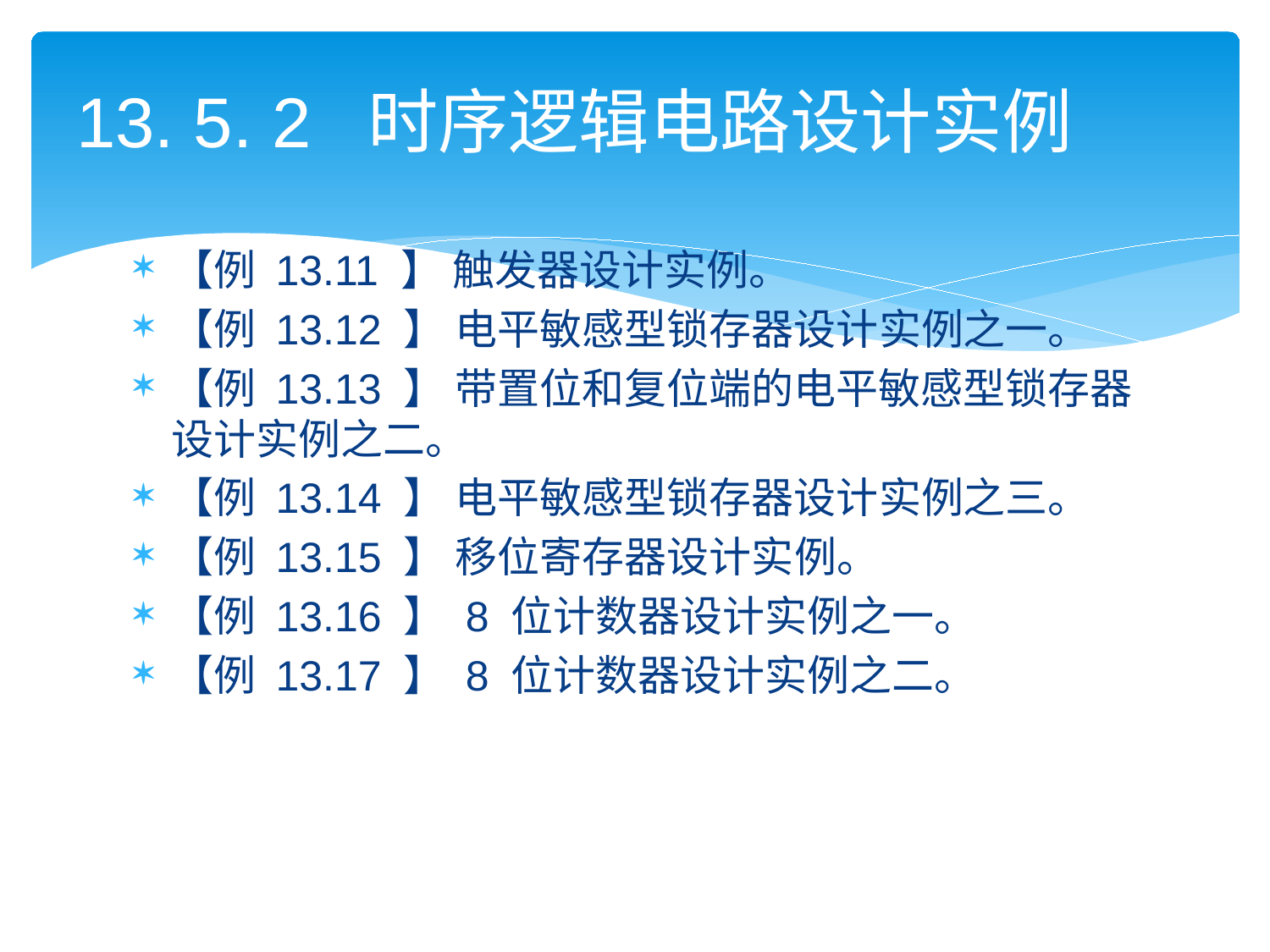

# 13. 5. 2  时序逻辑电路设计实例
【例 13.11 】 触发器设计实例。
【例 13.12 】 电平敏感型锁存器设计实例之一。
【例 13.13 】 带置位和复位端的电平敏感型锁存器设计实例之二。
【例 13.14 】 电平敏感型锁存器设计实例之三。
【例 13.15 】 移位寄存器设计实例。
【例 13.16 】 8 位计数器设计实例之一。
【例 13.17 】 8 位计数器设计实例之二。